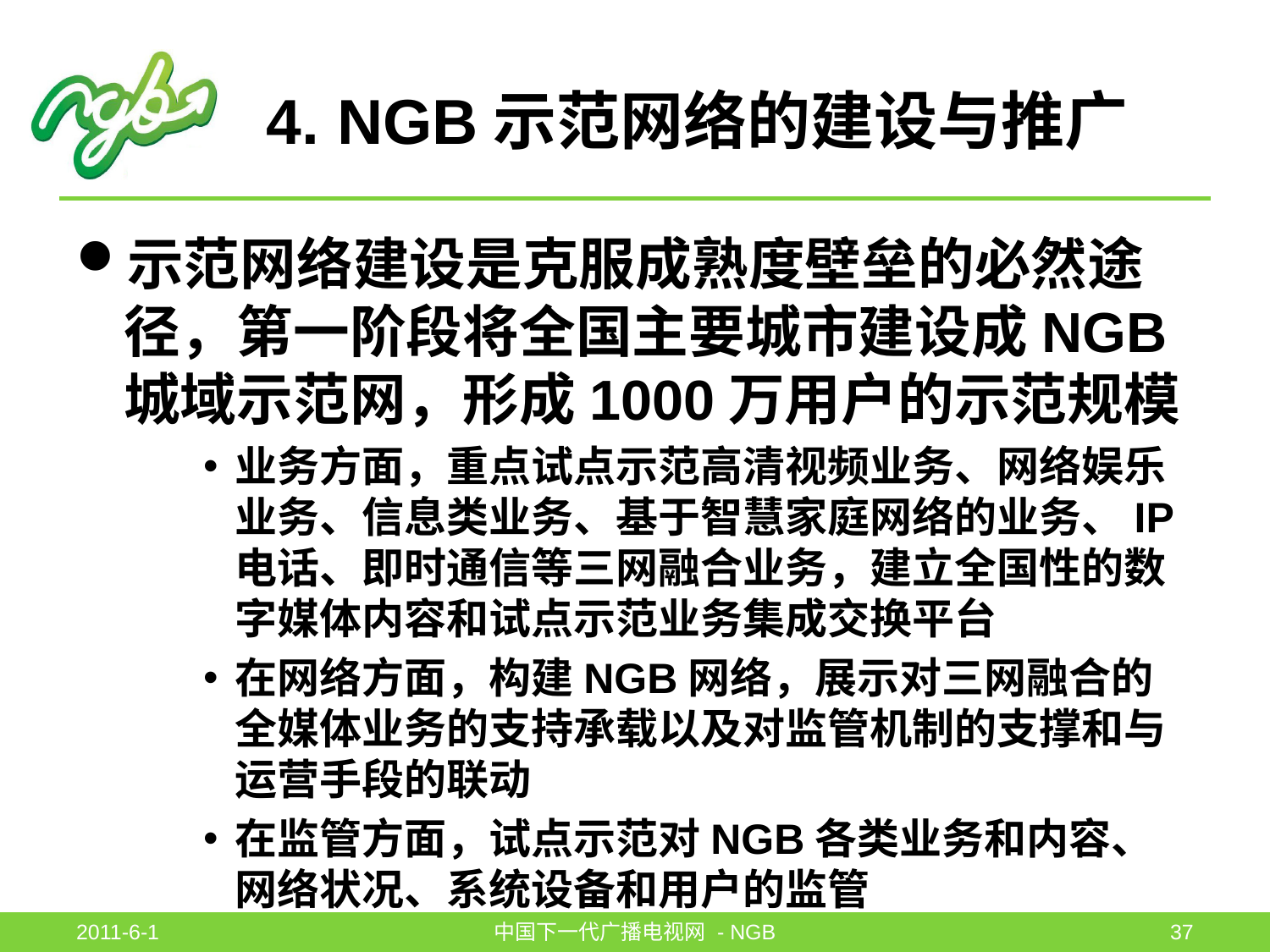

# 4. NGB示范网络的建设与推广
示范网络建设是克服成熟度壁垒的必然途径，第一阶段将全国主要城市建设成NGB城域示范网，形成1000万用户的示范规模
业务方面，重点试点示范高清视频业务、网络娱乐业务、信息类业务、基于智慧家庭网络的业务、IP电话、即时通信等三网融合业务，建立全国性的数字媒体内容和试点示范业务集成交换平台
在网络方面，构建NGB网络，展示对三网融合的全媒体业务的支持承载以及对监管机制的支撑和与运营手段的联动
在监管方面，试点示范对NGB各类业务和内容、网络状况、系统设备和用户的监管
2011-6-1
中国下一代广播电视网 - NGB
37